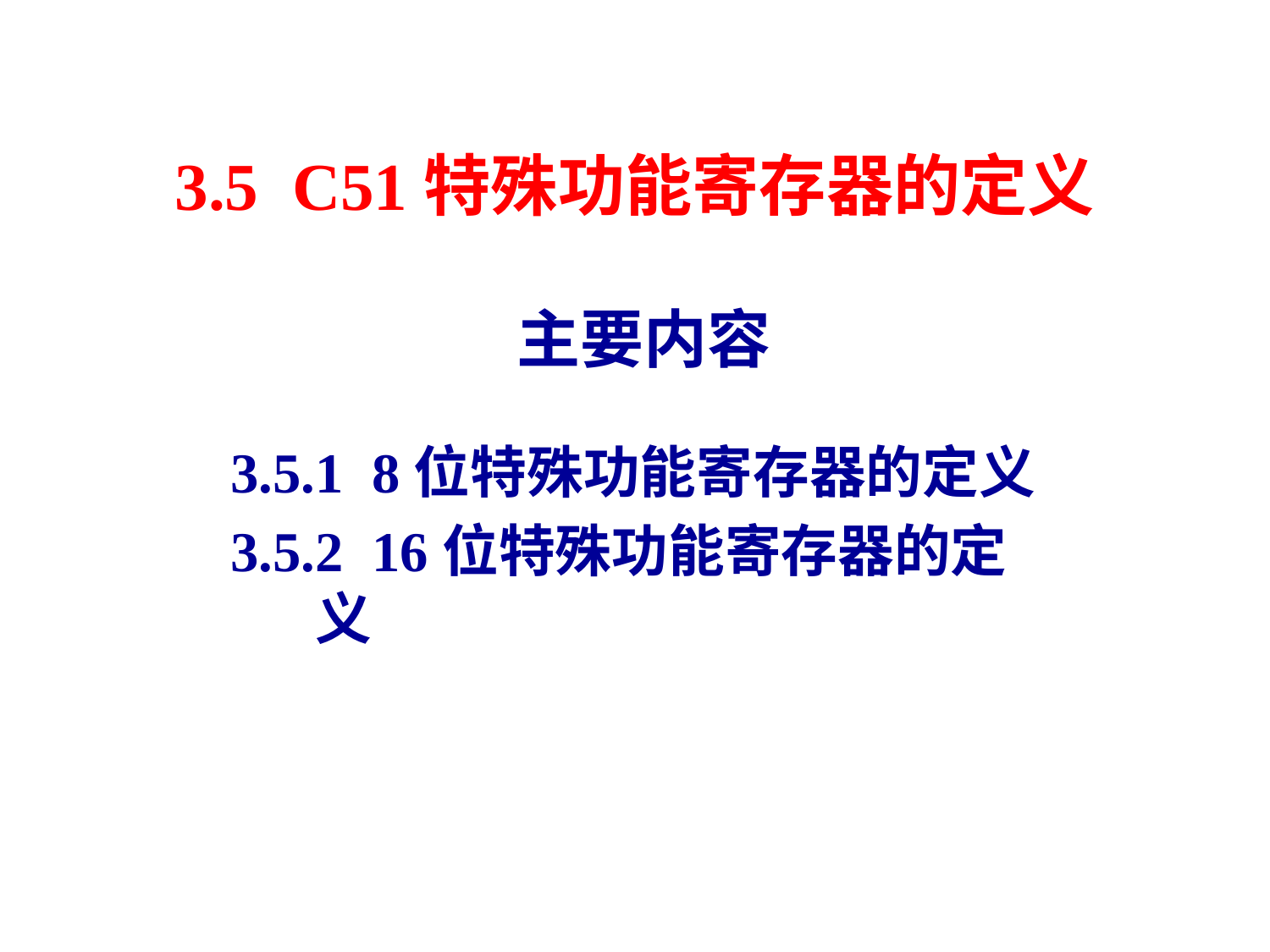

# 3.5  C51特殊功能寄存器的定义
主要内容

3.5.1  8位特殊功能寄存器的定义
3.5.2  16位特殊功能寄存器的定义